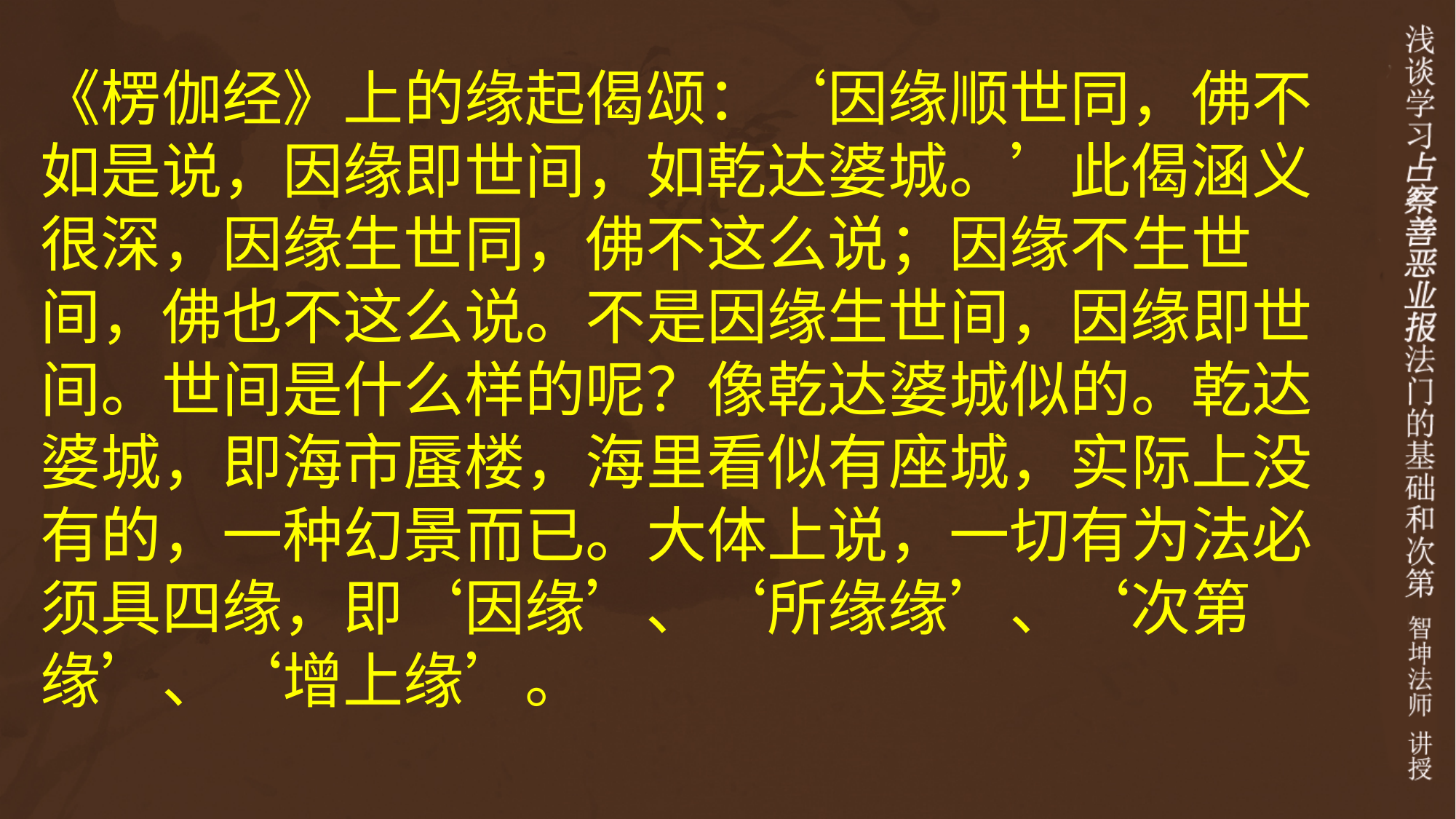

《楞伽经》上的缘起偈颂：‘因缘顺世同，佛不如是说，因缘即世间，如乾达婆城。’此偈涵义很深，因缘生世同，佛不这么说；因缘不生世间，佛也不这么说。不是因缘生世间，因缘即世间。世间是什么样的呢？像乾达婆城似的。乾达婆城，即海市蜃楼，海里看似有座城，实际上没有的，一种幻景而已。大体上说，一切有为法必须具四缘，即‘因缘’、‘所缘缘’、‘次第缘’、‘增上缘’。